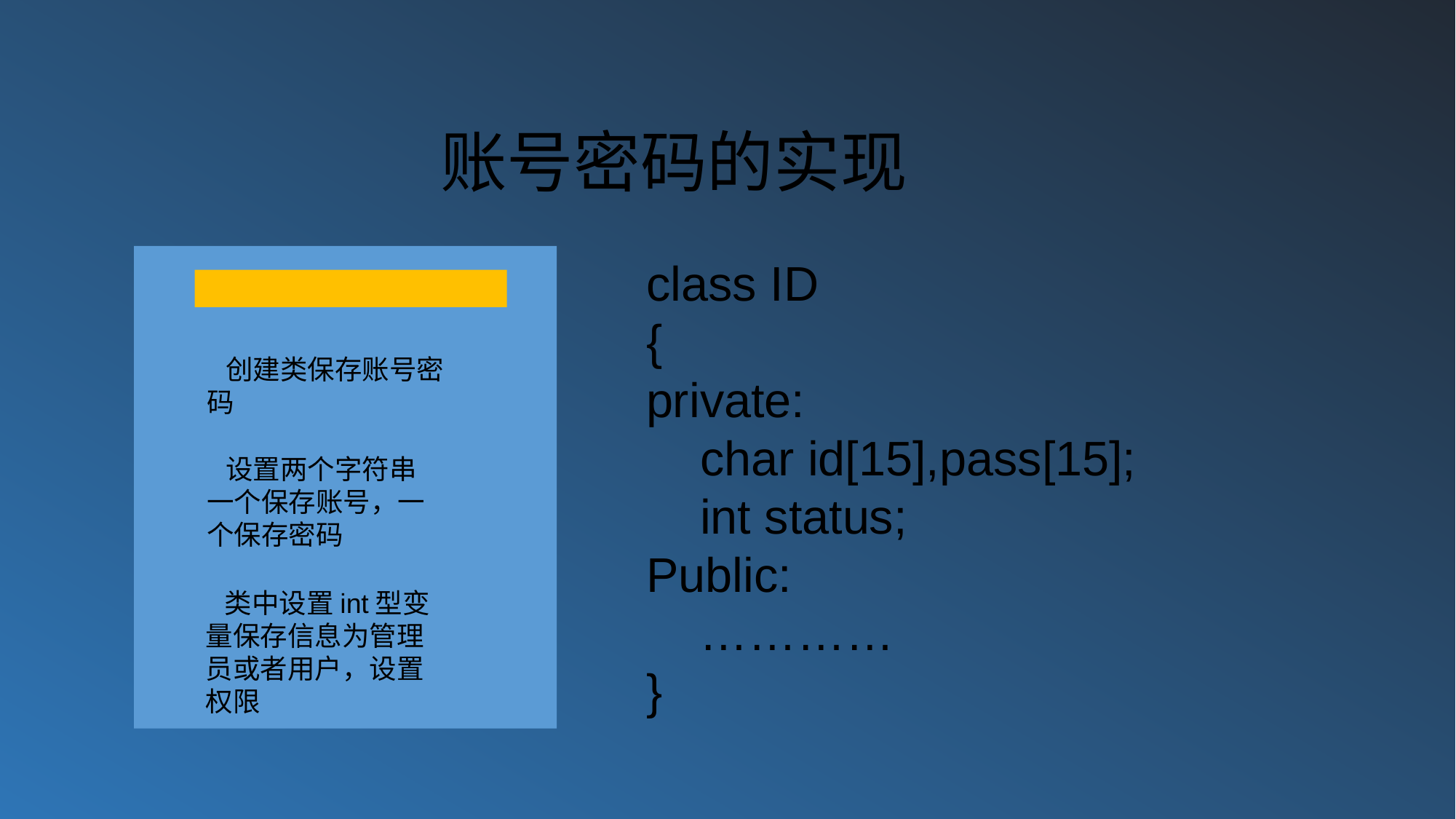

账号密码的实现

  创建类保存账号密码
  类中设置int型变量保存信息为管理员或者用户，设置权限
class ID
{
private:
    char id[15],pass[15];
    int status;
Public:
    …………
}
  设置两个字符串一个保存账号，一个保存密码